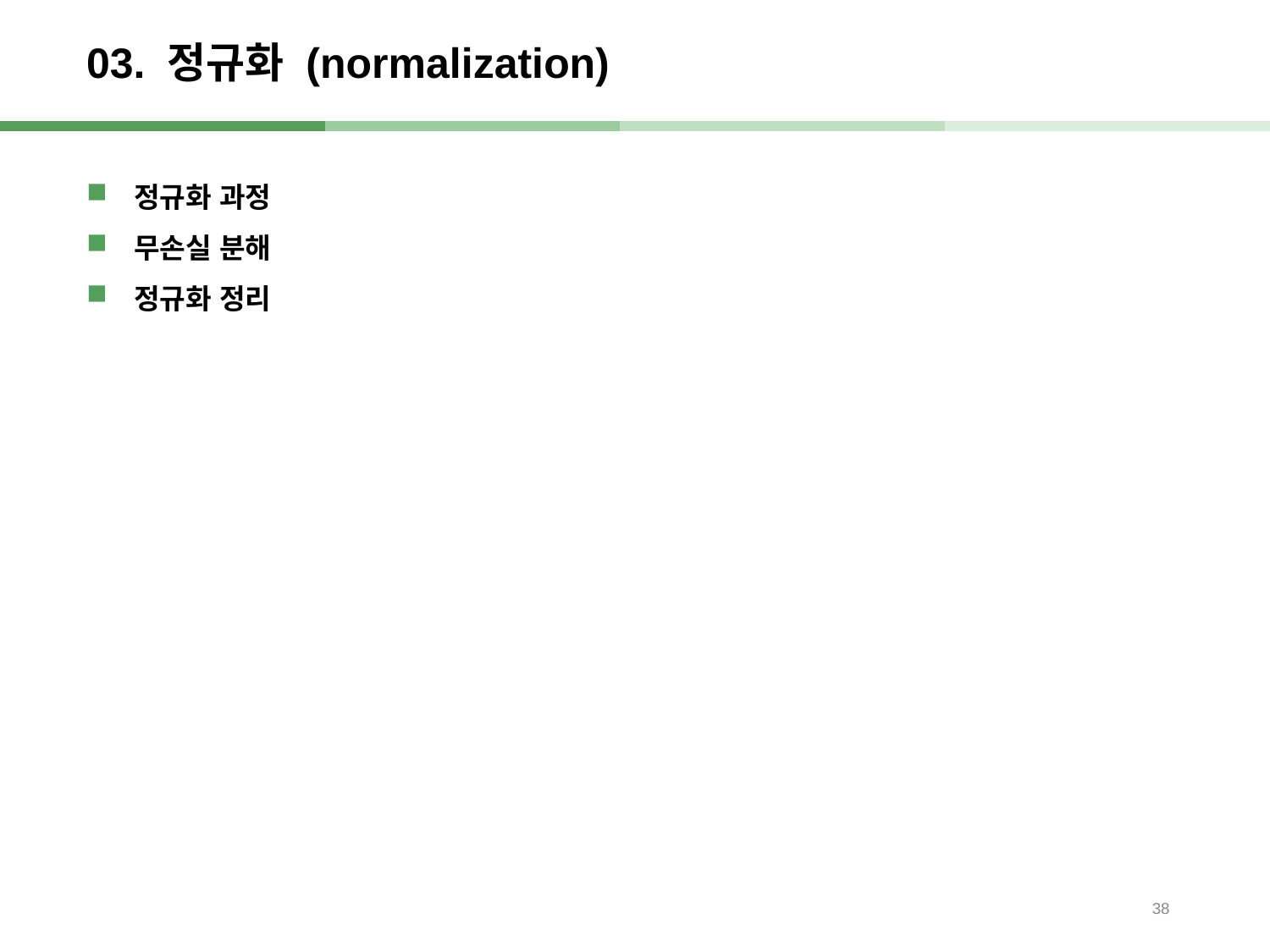

# 03. 정규화 (normalization)
정규화 과정
무손실 분해
정규화 정리

38